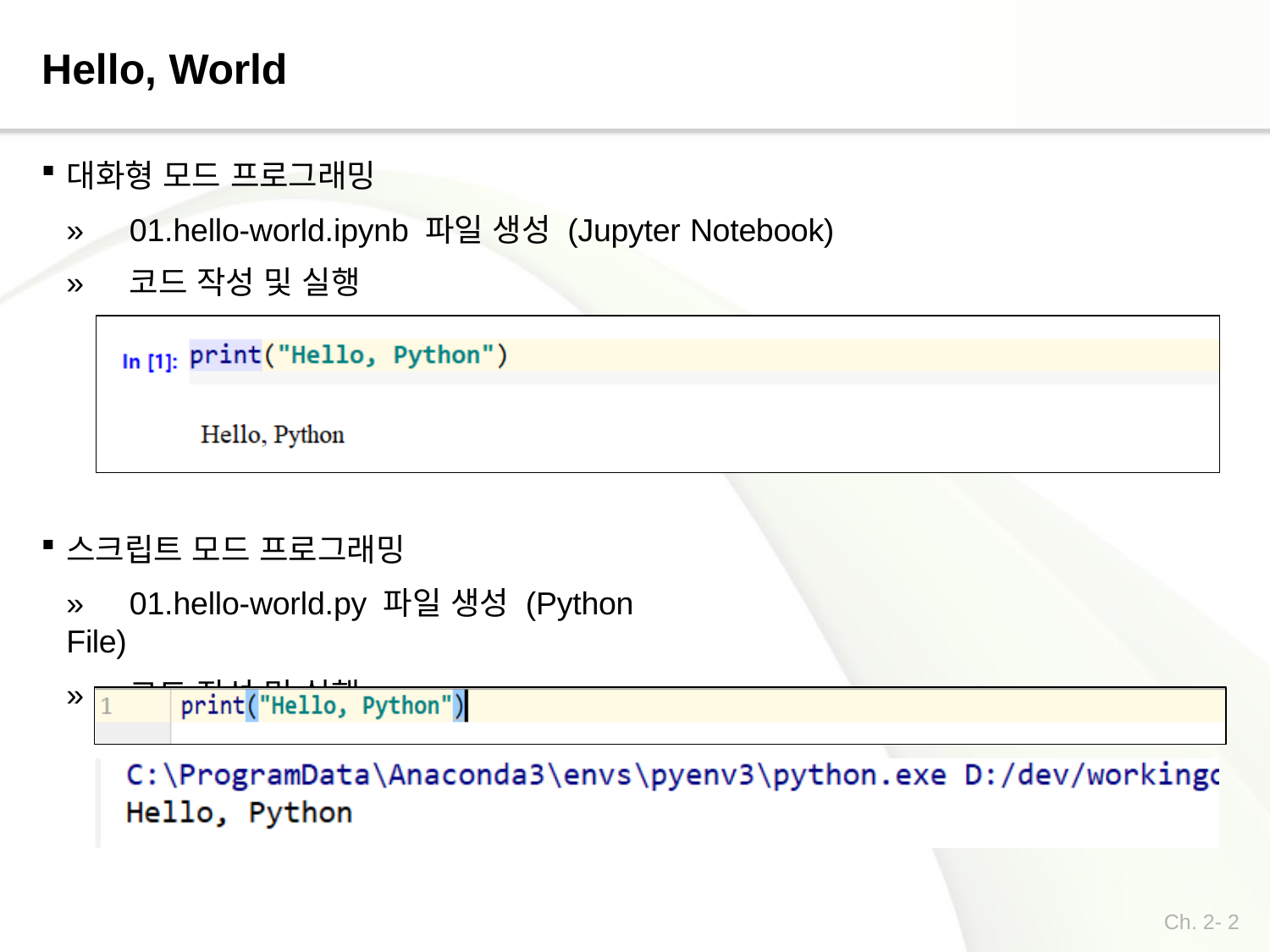

# Hello, World
대화형 모드 프로그래밍
»	01.hello-world.ipynb 파일 생성 (Jupyter Notebook)
»	코드 작성 및 실행

스크립트 모드 프로그래밍
»	01.hello-world.py 파일 생성 (Python File)
»	코드 작성 및 실행

Ch. 2- 2